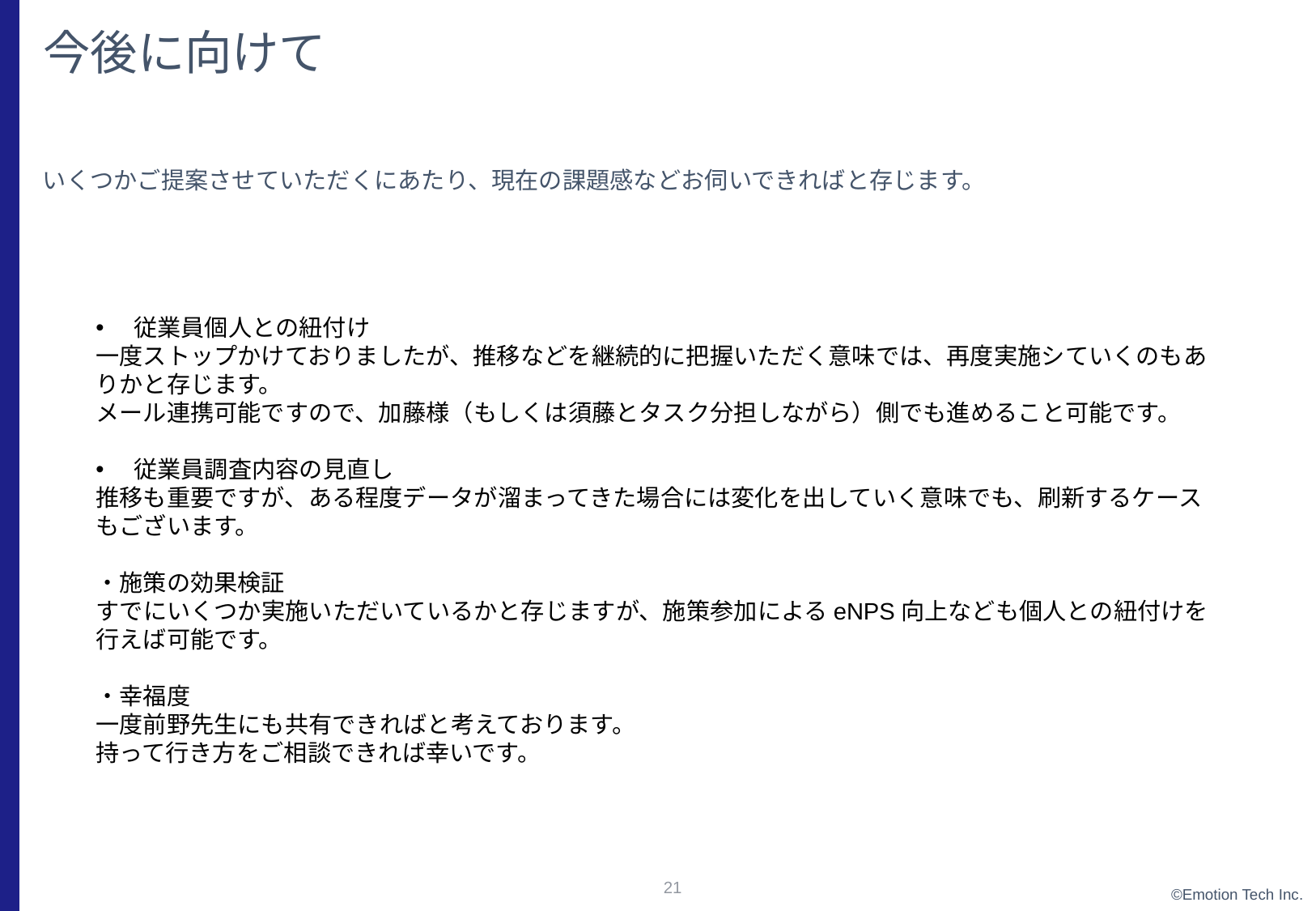

# 今後に向けて
いくつかご提案させていただくにあたり、現在の課題感などお伺いできればと存じます。
従業員個人との紐付け
一度ストップかけておりましたが、推移などを継続的に把握いただく意味では、再度実施シていくのもありかと存じます。
メール連携可能ですので、加藤様（もしくは須藤とタスク分担しながら）側でも進めること可能です。

従業員調査内容の見直し
推移も重要ですが、ある程度データが溜まってきた場合には変化を出していく意味でも、刷新するケースもございます。

・施策の効果検証
すでにいくつか実施いただいているかと存じますが、施策参加によるeNPS向上なども個人との紐付けを行えば可能です。

・幸福度
一度前野先生にも共有できればと考えております。
持って行き方をご相談できれば幸いです。
21